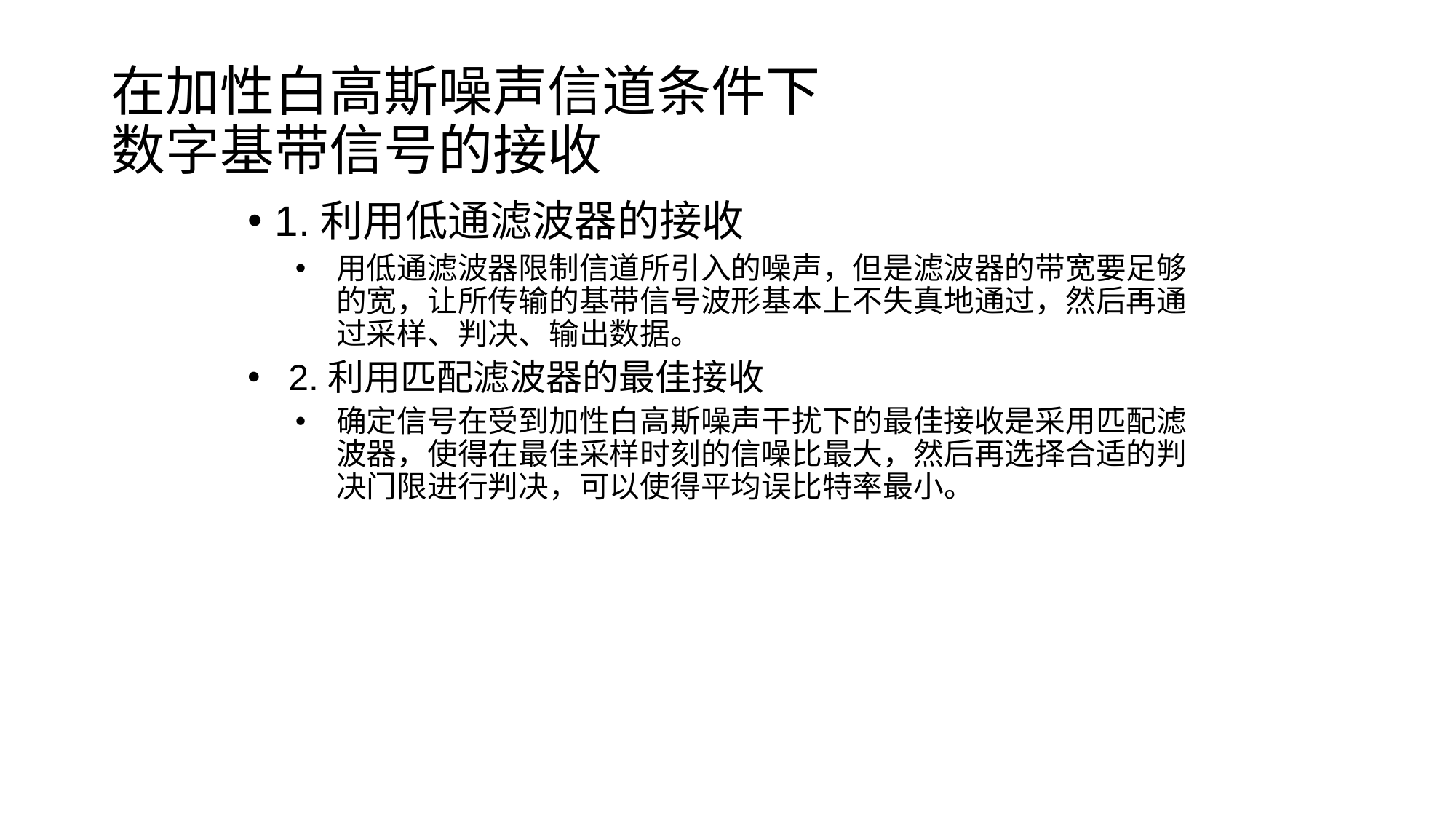

# 在加性白高斯噪声信道条件下 数字基带信号的接收
1.利用低通滤波器的接收
用低通滤波器限制信道所引入的噪声，但是滤波器的带宽要足够的宽，让所传输的基带信号波形基本上不失真地通过，然后再通过采样、判决、输出数据。
2.利用匹配滤波器的最佳接收
确定信号在受到加性白高斯噪声干扰下的最佳接收是采用匹配滤波器，使得在最佳采样时刻的信噪比最大，然后再选择合适的判决门限进行判决，可以使得平均误比特率最小。